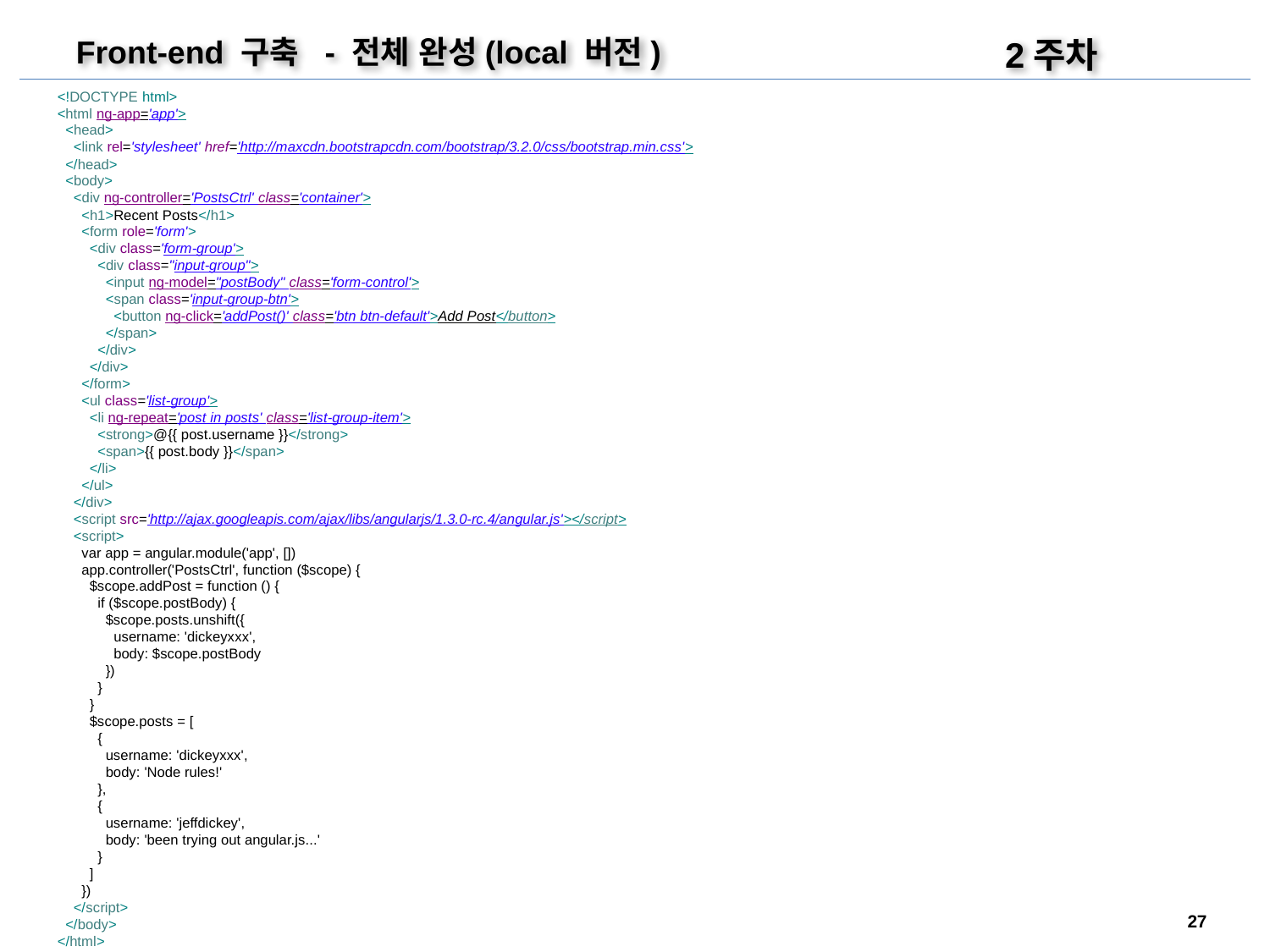

2주차
Front-end 구축  - 전체 완성(local 버전)
<!DOCTYPE html>
<html ng-app='app'>
  <head>
    <link rel='stylesheet' href='http://maxcdn.bootstrapcdn.com/bootstrap/3.2.0/css/bootstrap.min.css'>
  </head>
  <body>
    <div ng-controller='PostsCtrl' class='container'>
      <h1>Recent Posts</h1>
      <form role='form'>
        <div class='form-group'>
          <div class="input-group">
            <input ng-model="postBody" class='form-control'>
            <span class='input-group-btn'>
              <button ng-click='addPost()' class='btn btn-default'>Add Post</button>
            </span>
          </div>
        </div>
      </form>
      <ul class='list-group'>
        <li ng-repeat='post in posts' class='list-group-item'>
          <strong>@{{ post.username }}</strong>
          <span>{{ post.body }}</span>
        </li>
      </ul>
    </div>
    <script src='http://ajax.googleapis.com/ajax/libs/angularjs/1.3.0-rc.4/angular.js'></script>
    <script>
      var app = angular.module('app', [])
      app.controller('PostsCtrl', function ($scope) {
        $scope.addPost = function () {
          if ($scope.postBody) {
            $scope.posts.unshift({
              username: 'dickeyxxx',
              body: $scope.postBody
            })
          }
        }
        $scope.posts = [
          {
            username: 'dickeyxxx',
            body: 'Node rules!'
          },
          {
            username: 'jeffdickey',
            body: 'been trying out angular.js...'
          }
        ]
      })
    </script>
  </body>
</html>